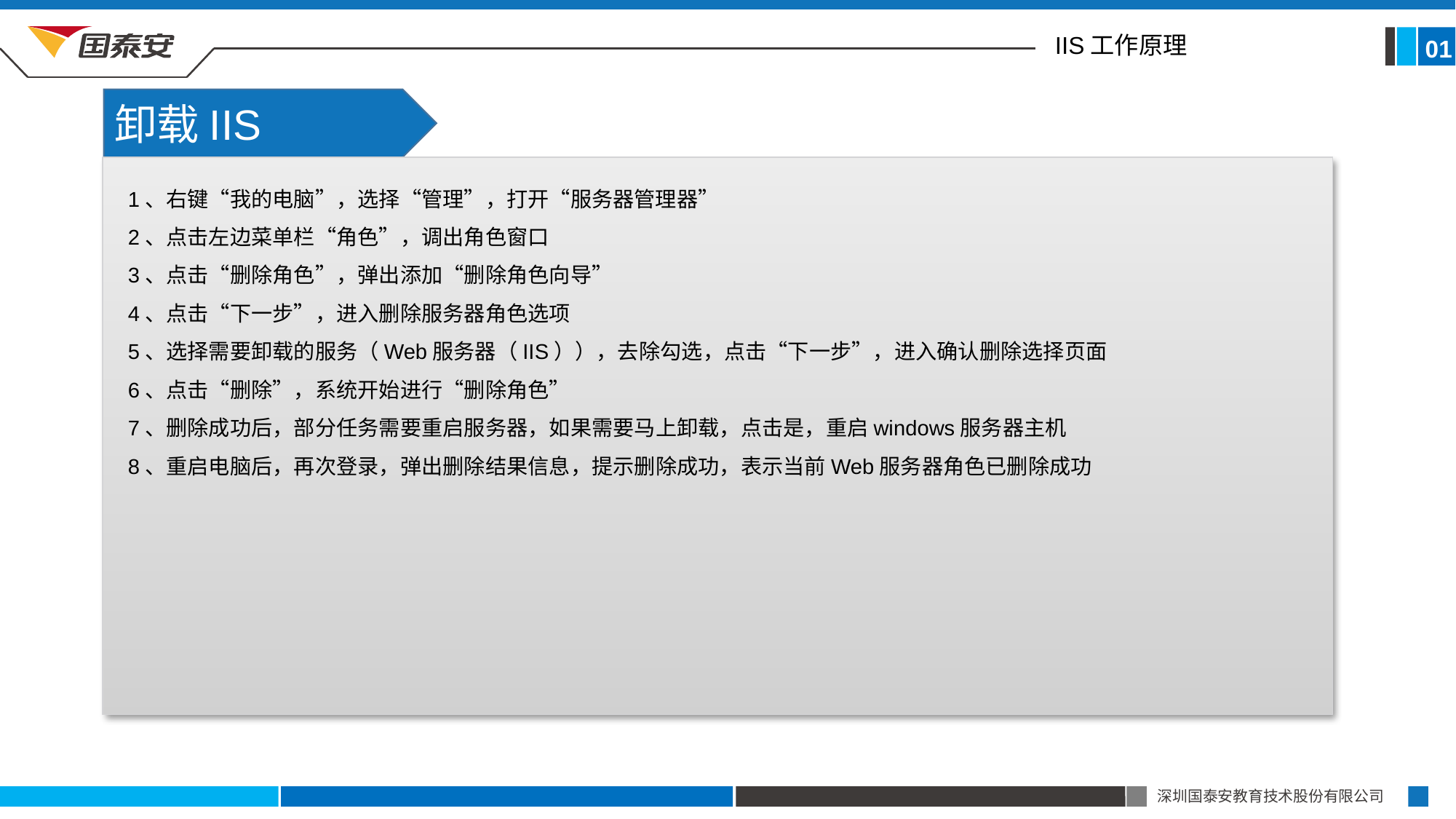

01
IIS工作原理

卸载IIS

1、右键“我的电脑”，选择“管理”，打开“服务器管理器”
2、点击左边菜单栏“角色”，调出角色窗口
3、点击“删除角色”，弹出添加“删除角色向导”
4、点击“下一步”，进入删除服务器角色选项
5、选择需要卸载的服务（Web服务器（IIS）），去除勾选，点击“下一步”，进入确认删除选择页面
6、点击“删除”，系统开始进行“删除角色”
7、删除成功后，部分任务需要重启服务器，如果需要马上卸载，点击是，重启windows服务器主机
8、重启电脑后，再次登录，弹出删除结果信息，提示删除成功，表示当前Web服务器角色已删除成功